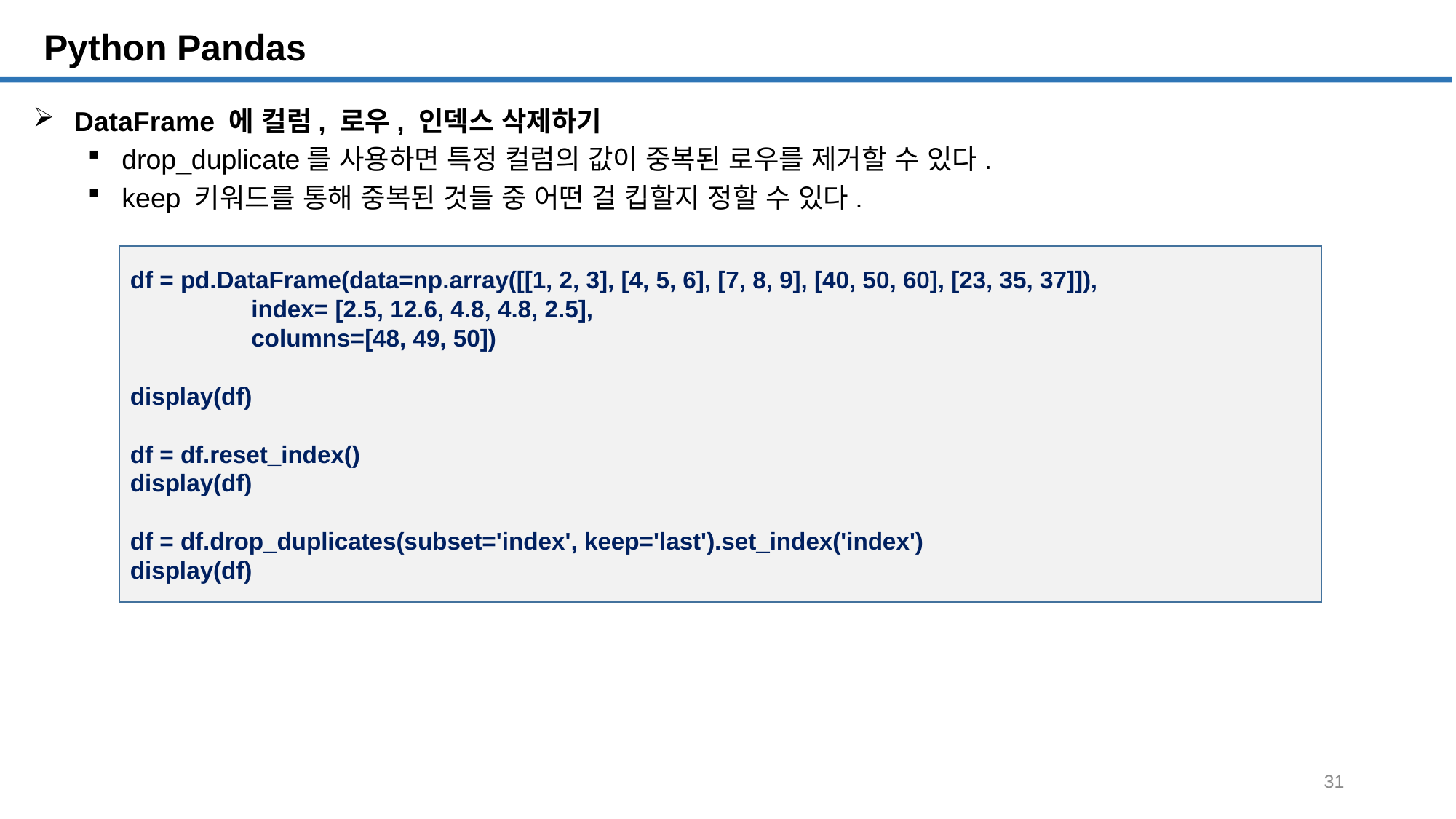

SQL 튜닝 개요
# Python Pandas

DataFrame 에 컬럼, 로우, 인덱스 삭제하기
drop_duplicate를 사용하면 특정 컬럼의 값이 중복된 로우를 제거할 수 있다.
keep 키워드를 통해 중복된 것들 중 어떤 걸 킵할지 정할 수 있다.
df = pd.DataFrame(data=np.array([[1, 2, 3], [4, 5, 6], [7, 8, 9], [40, 50, 60], [23, 35, 37]]),
                  index= [2.5, 12.6, 4.8, 4.8, 2.5],
                  columns=[48, 49, 50])

display(df)

df = df.reset_index()
display(df)

df = df.drop_duplicates(subset='index', keep='last').set_index('index')
display(df)
31